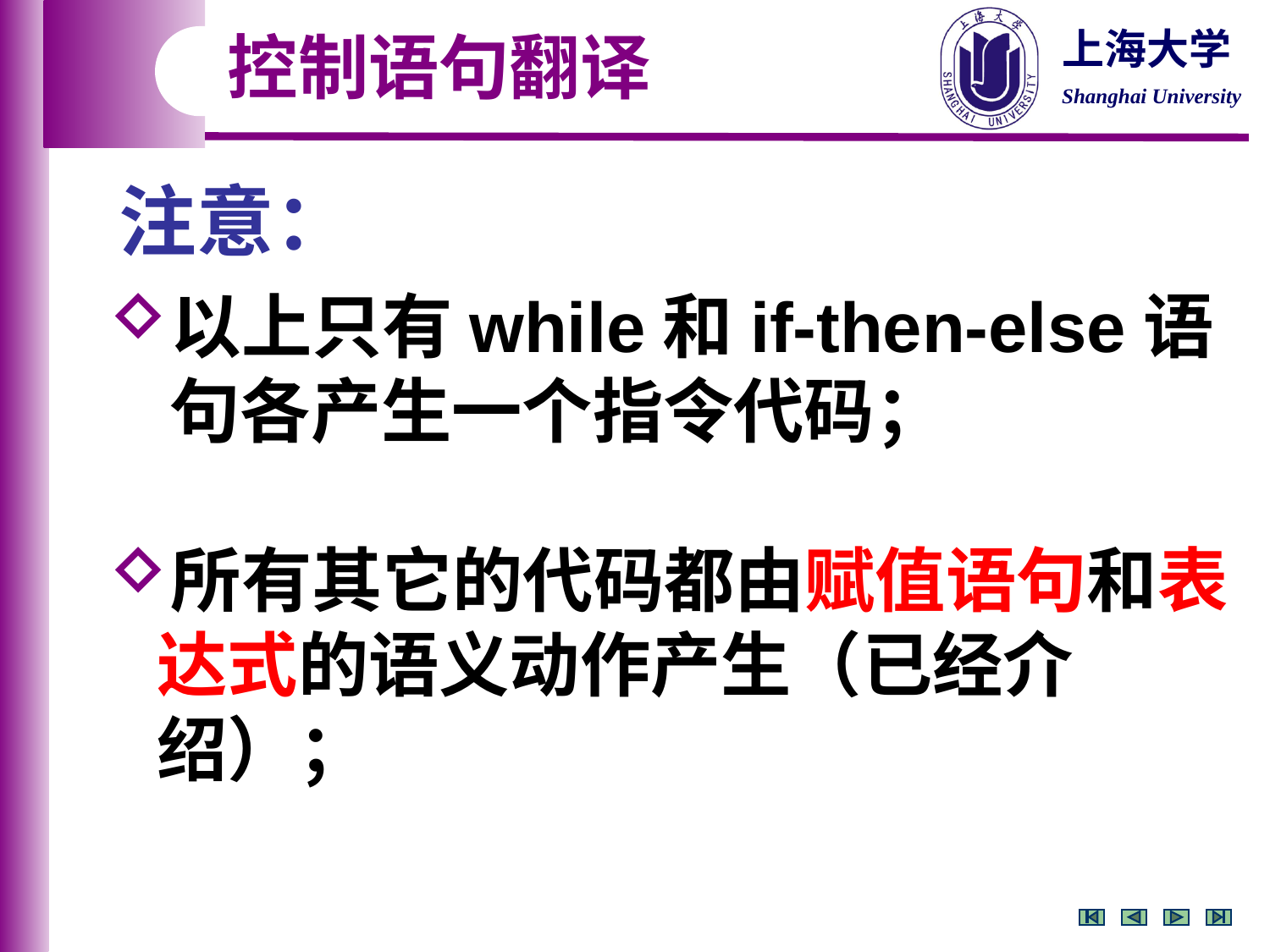

控制语句翻译
注意：
以上只有while和if-then-else语句各产生一个指令代码；

所有其它的代码都由赋值语句和表达式的语义动作产生（已经介绍）；